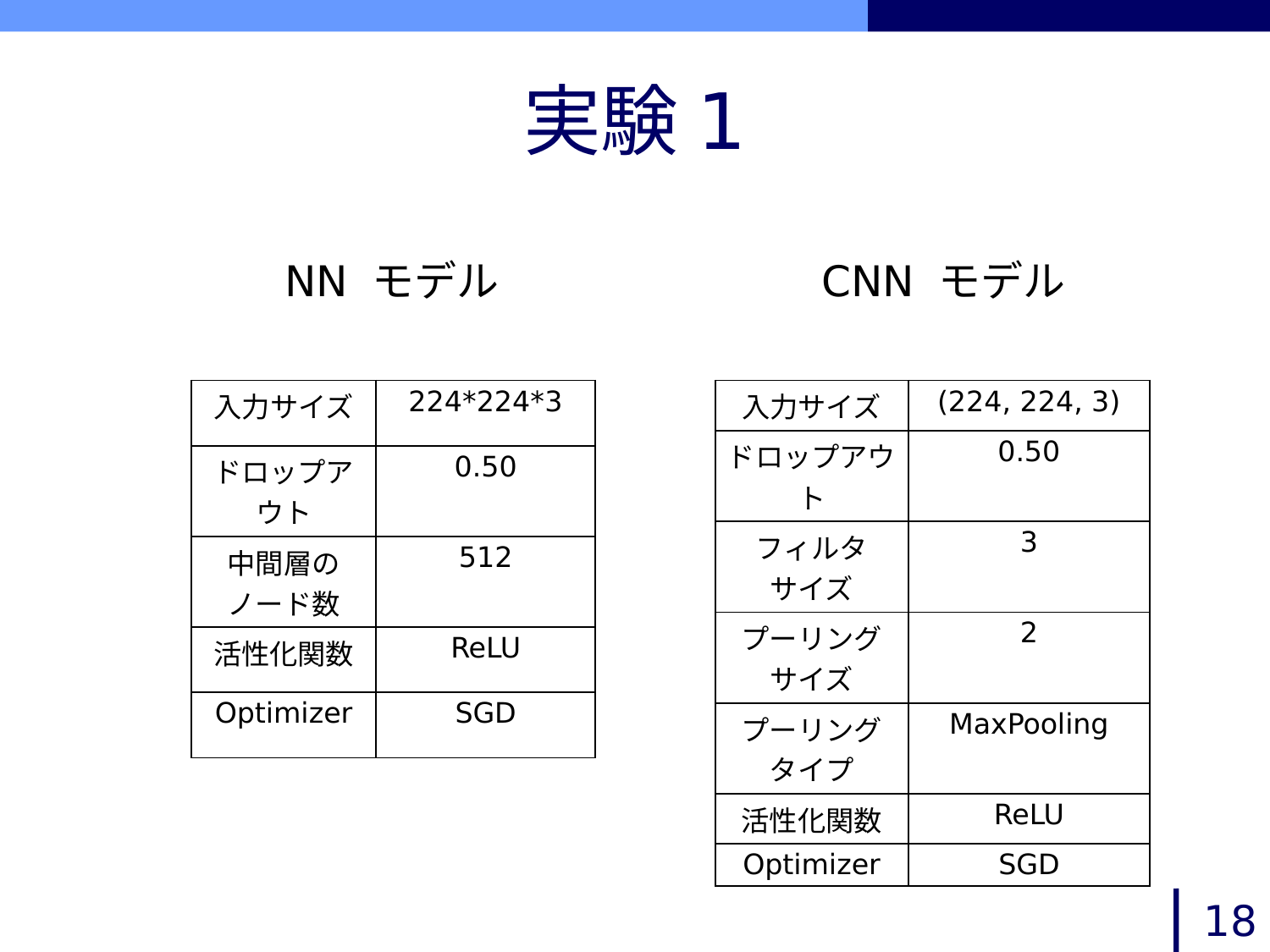

# 実験1
NN モデル
CNN モデル
| 入力サイズ | 224\*224\*3 |
| --- | --- |
| ドロップアウト | 0.50 |
| 中間層の ノード数 | 512 |
| 活性化関数 | ReLU |
| Optimizer | SGD |
| 入力サイズ | (224, 224, 3) |
| --- | --- |
| ドロップアウト | 0.50 |
| フィルタ サイズ | 3 |
| プーリング サイズ | 2 |
| プーリング タイプ | MaxPooling |
| 活性化関数 | ReLU |
| Optimizer | SGD |
18